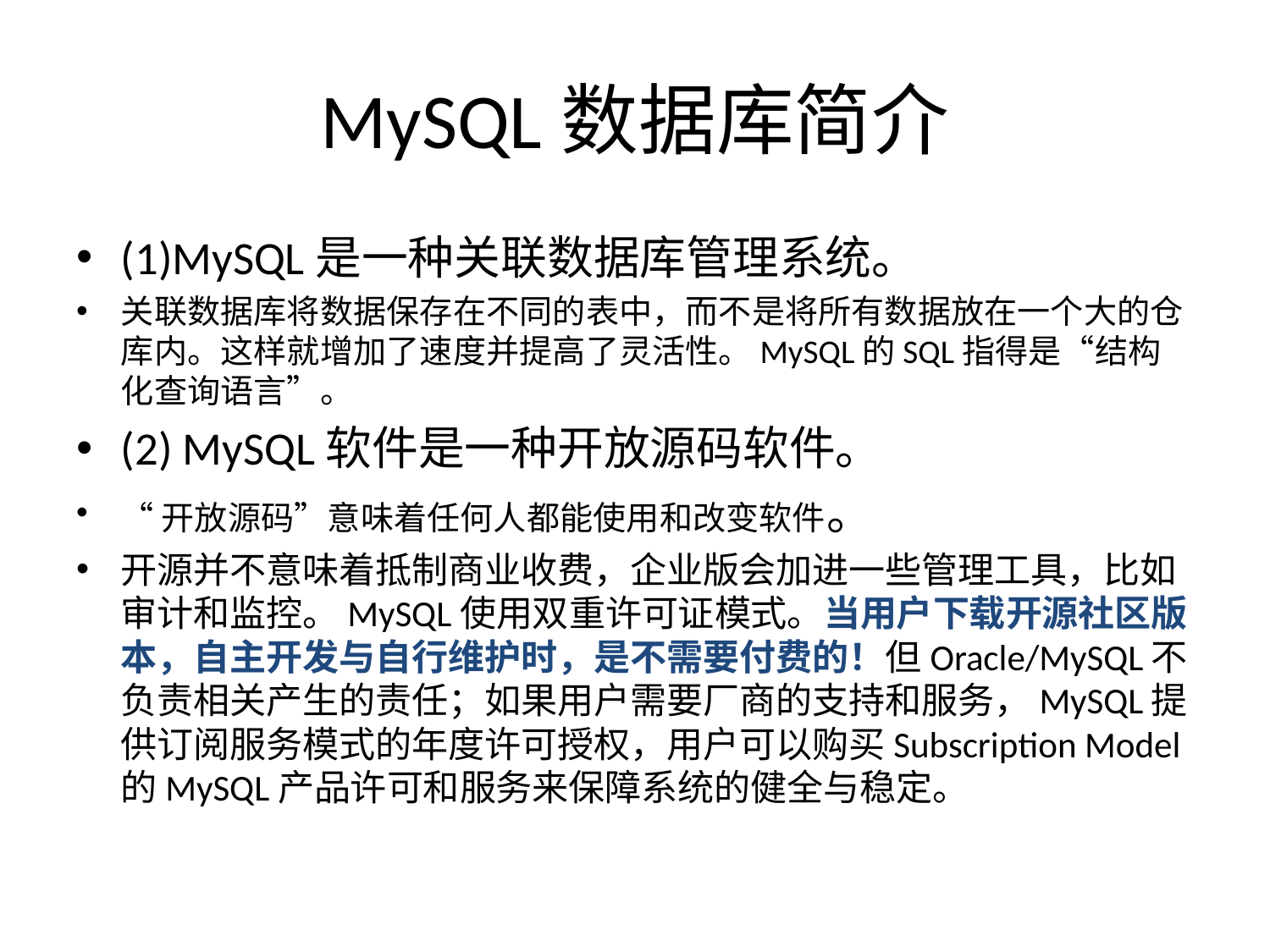

# MySQL数据库简介
(1)MySQL是一种关联数据库管理系统。
关联数据库将数据保存在不同的表中，而不是将所有数据放在一个大的仓库内。这样就增加了速度并提高了灵活性。MySQL的SQL指得是“结构化查询语言”。
(2) MySQL软件是一种开放源码软件。
“开放源码”意味着任何人都能使用和改变软件。
开源并不意味着抵制商业收费，企业版会加进一些管理工具，比如审计和监控。MySQL使用双重许可证模式。当用户下载开源社区版本，自主开发与自行维护时，是不需要付费的！但Oracle/MySQL不负责相关产生的责任；如果用户需要厂商的支持和服务，MySQL提供订阅服务模式的年度许可授权，用户可以购买Subscription Model的MySQL产品许可和服务来保障系统的健全与稳定。